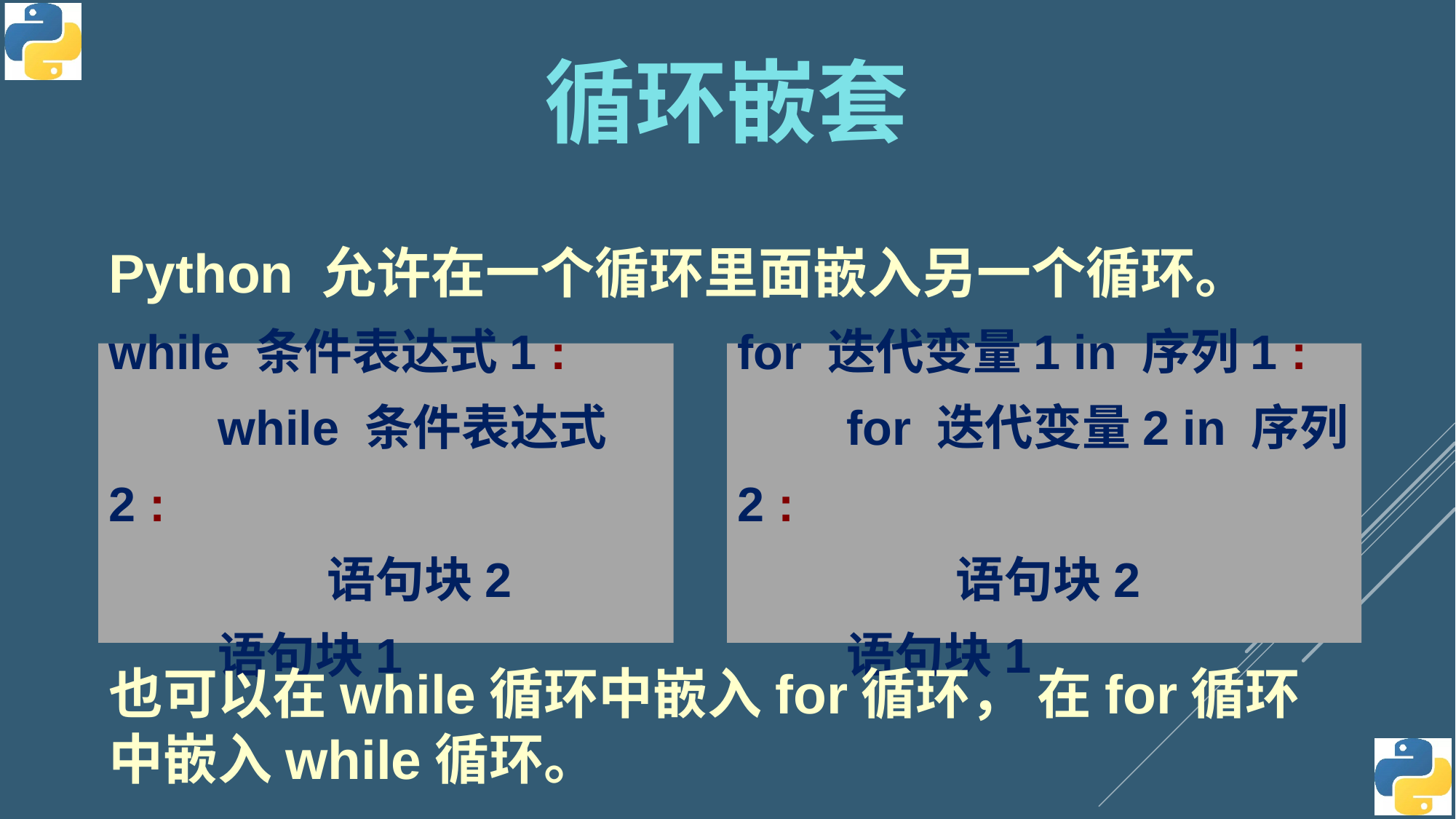

循环嵌套
Python 允许在一个循环里面嵌入另一个循环。
while 条件表达式1 :
	while 条件表达式2 :
		语句块2
	语句块1
for 迭代变量1 in 序列1 :
	for 迭代变量2 in 序列2 :
		语句块2
	语句块1
也可以在while循环中嵌入for循环， 在for循环中嵌入while循环。